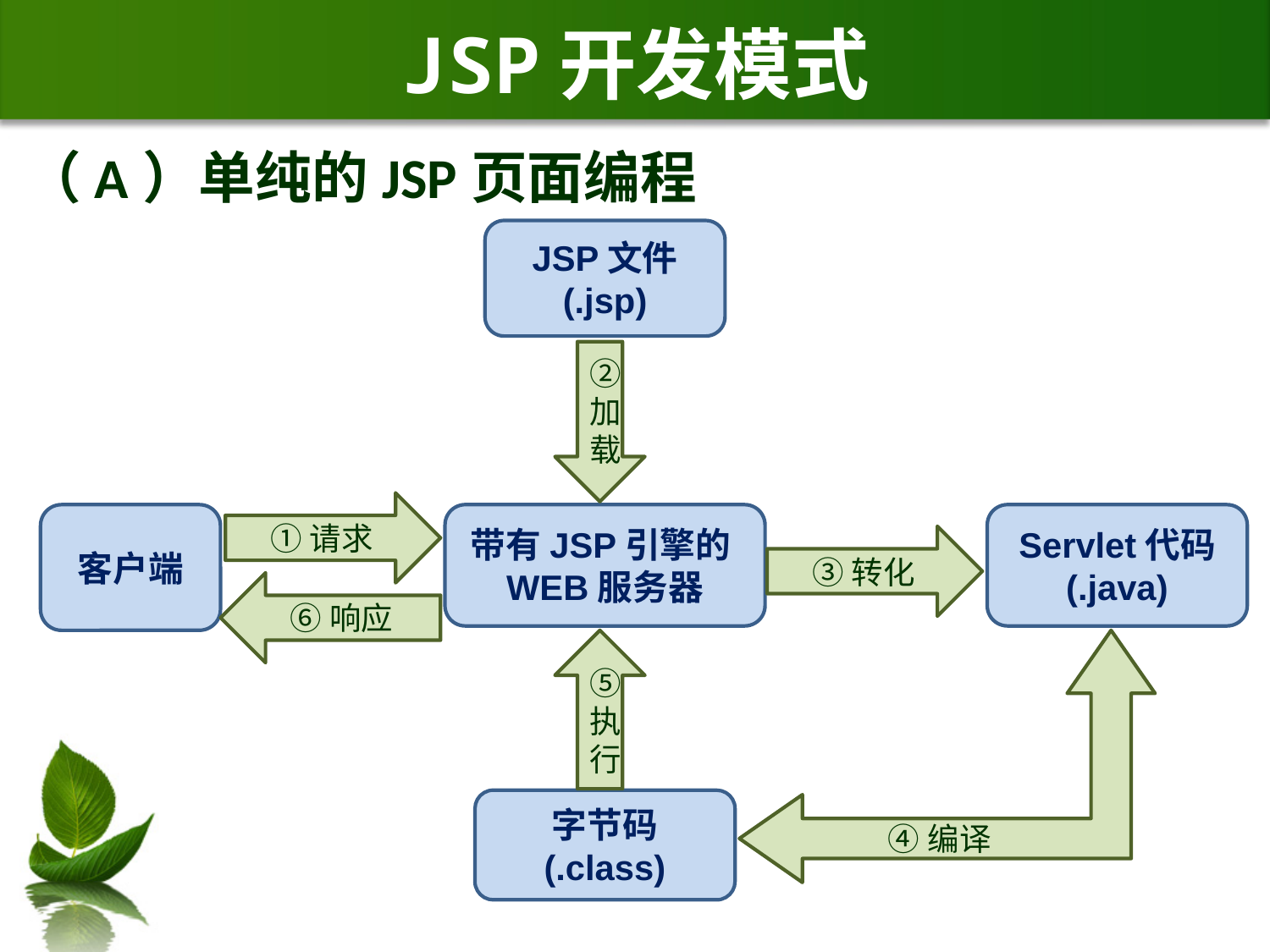

# JSP开发模式
（A）单纯的JSP页面编程
JSP文件
(.jsp)
②加载
①请求
客户端
带有JSP引擎的WEB服务器
Servlet代码
(.java)
③转化
⑥响应
⑤执行
④编译
字节码
(.class)